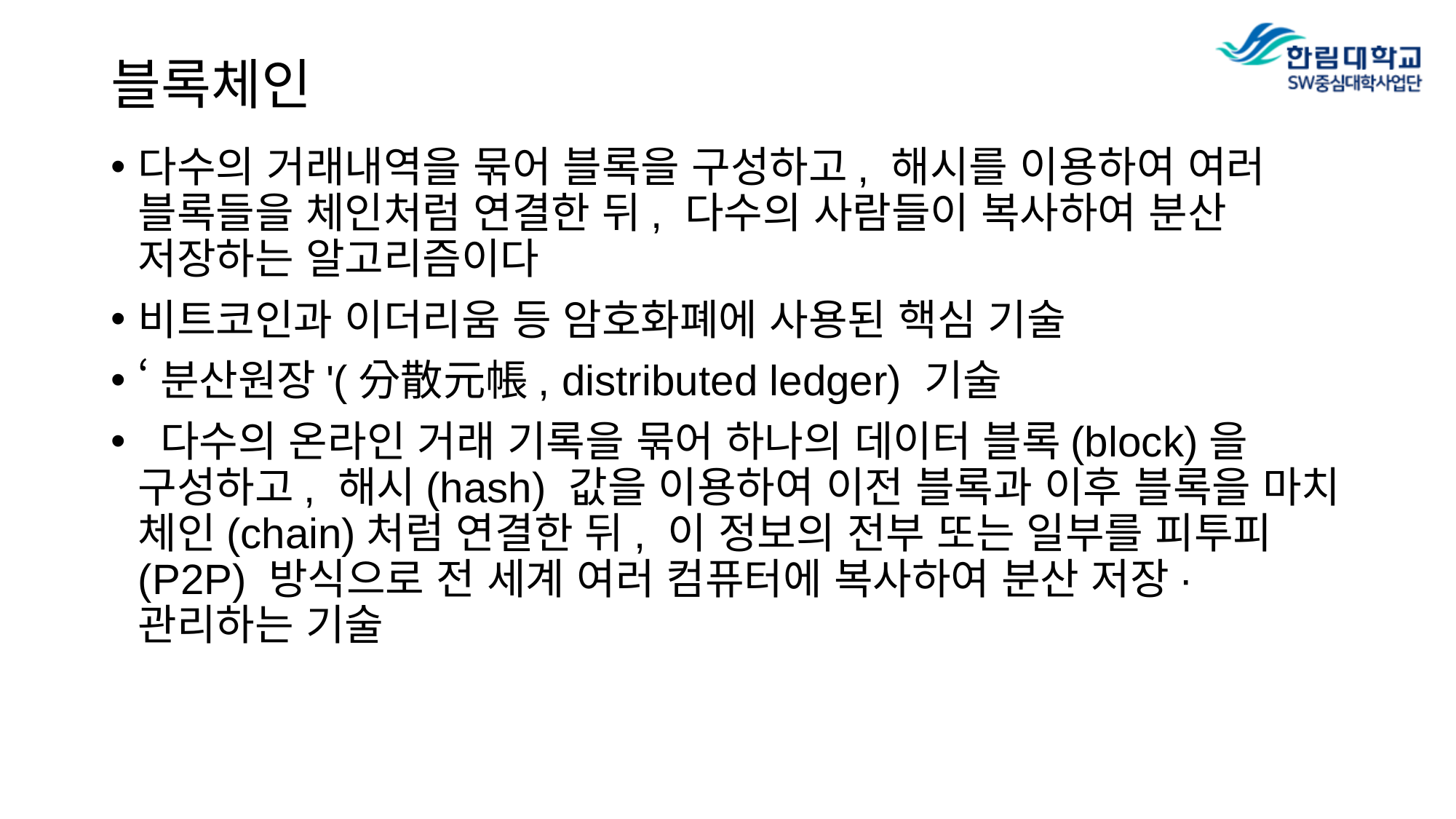

# 블록체인
다수의 거래내역을 묶어 블록을 구성하고, 해시를 이용하여 여러 블록들을 체인처럼 연결한 뒤, 다수의 사람들이 복사하여 분산 저장하는 알고리즘이다
비트코인과 이더리움 등 암호화폐에 사용된 핵심 기술
‘분산원장'(分散元帳, distributed ledger) 기술
 다수의 온라인 거래 기록을 묶어 하나의 데이터 블록(block)을 구성하고, 해시(hash) 값을 이용하여 이전 블록과 이후 블록을 마치 체인(chain)처럼 연결한 뒤, 이 정보의 전부 또는 일부를 피투피(P2P) 방식으로 전 세계 여러 컴퓨터에 복사하여 분산 저장·관리하는 기술